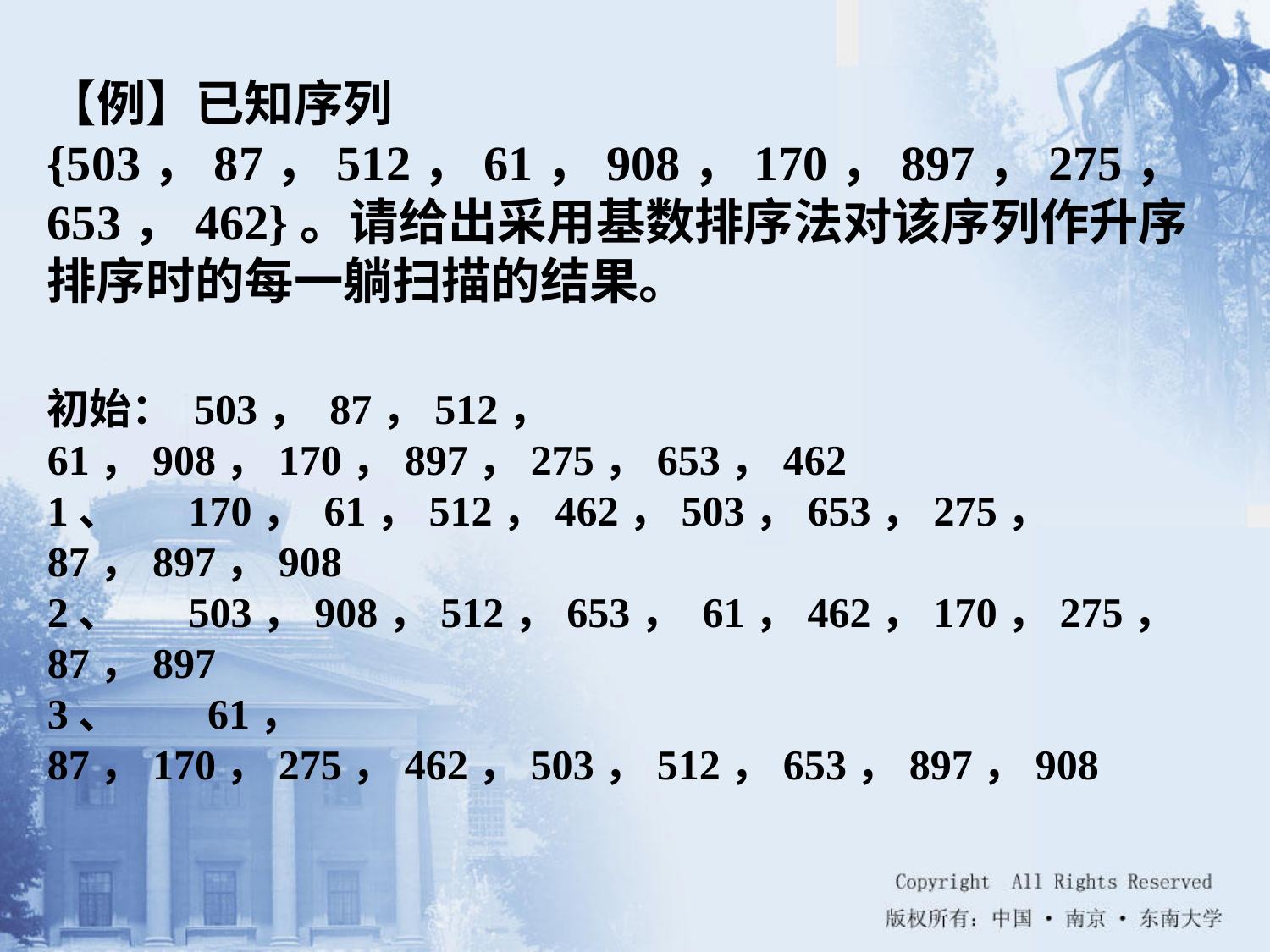

【例】已知序列{503，87，512，61，908，170，897，275，653，462}。请给出采用基数排序法对该序列作升序排序时的每一躺扫描的结果。
初始： 503， 87，512， 61，908，170，897，275，653，462
1、      170， 61，512，462，503，653，275， 87，897，908
2、      503，908，512，653， 61，462，170，275， 87，897
3、        61， 87，170，275，462，503，512，653，897，908